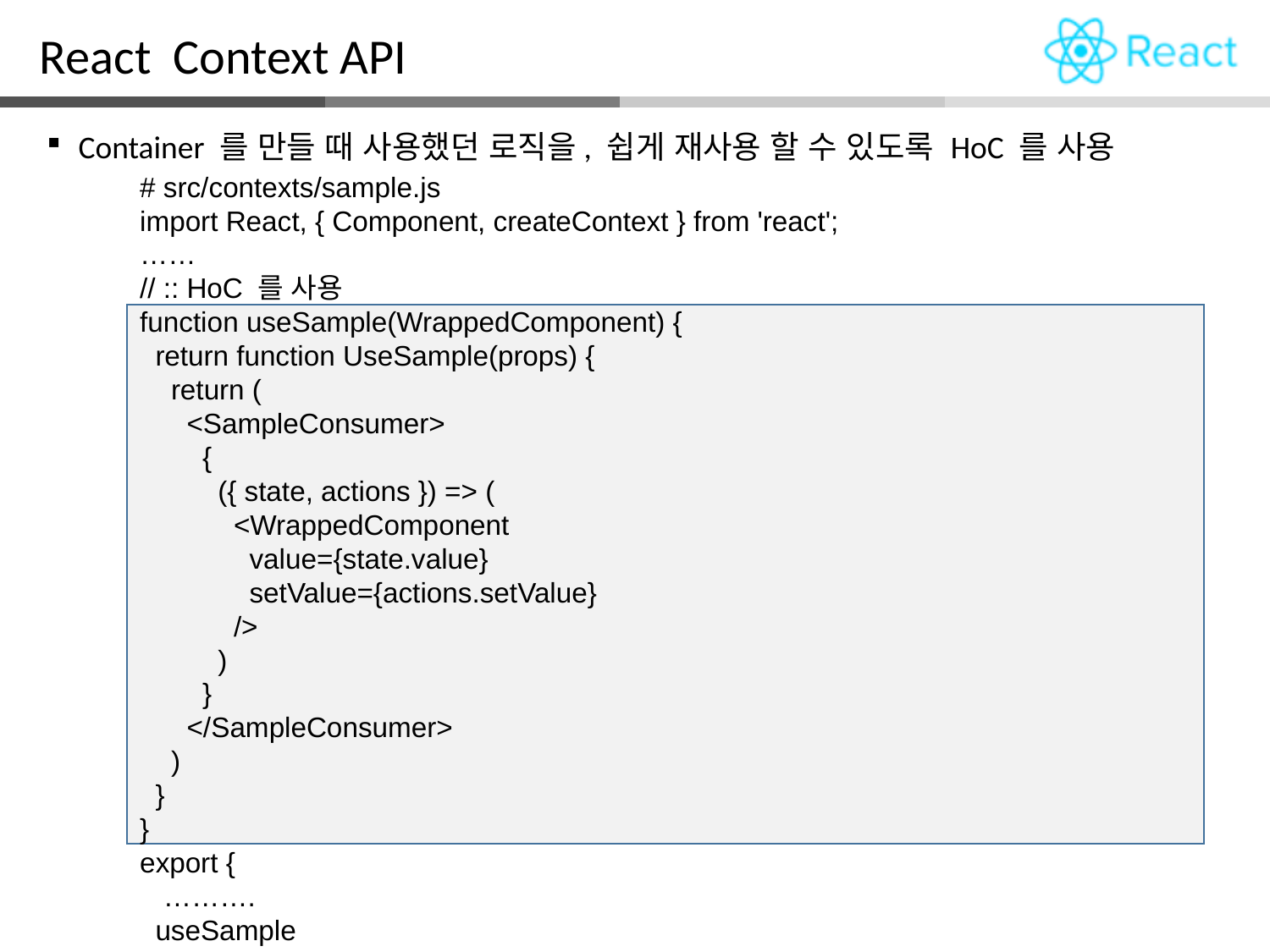

React  Context API
Container 를 만들 때 사용했던 로직을, 쉽게 재사용 할 수 있도록 HoC 를 사용
# src/contexts/sample.js
import React, { Component, createContext } from 'react';
……
// :: HoC 를 사용
function useSample(WrappedComponent) {
  return function UseSample(props) {
    return (
      <SampleConsumer>
        {
          ({ state, actions }) => (
            <WrappedComponent
              value={state.value}
              setValue={actions.setValue}
            />
          )
        }
      </SampleConsumer>
    )
  }
}
export {
   ……….
  useSample
};